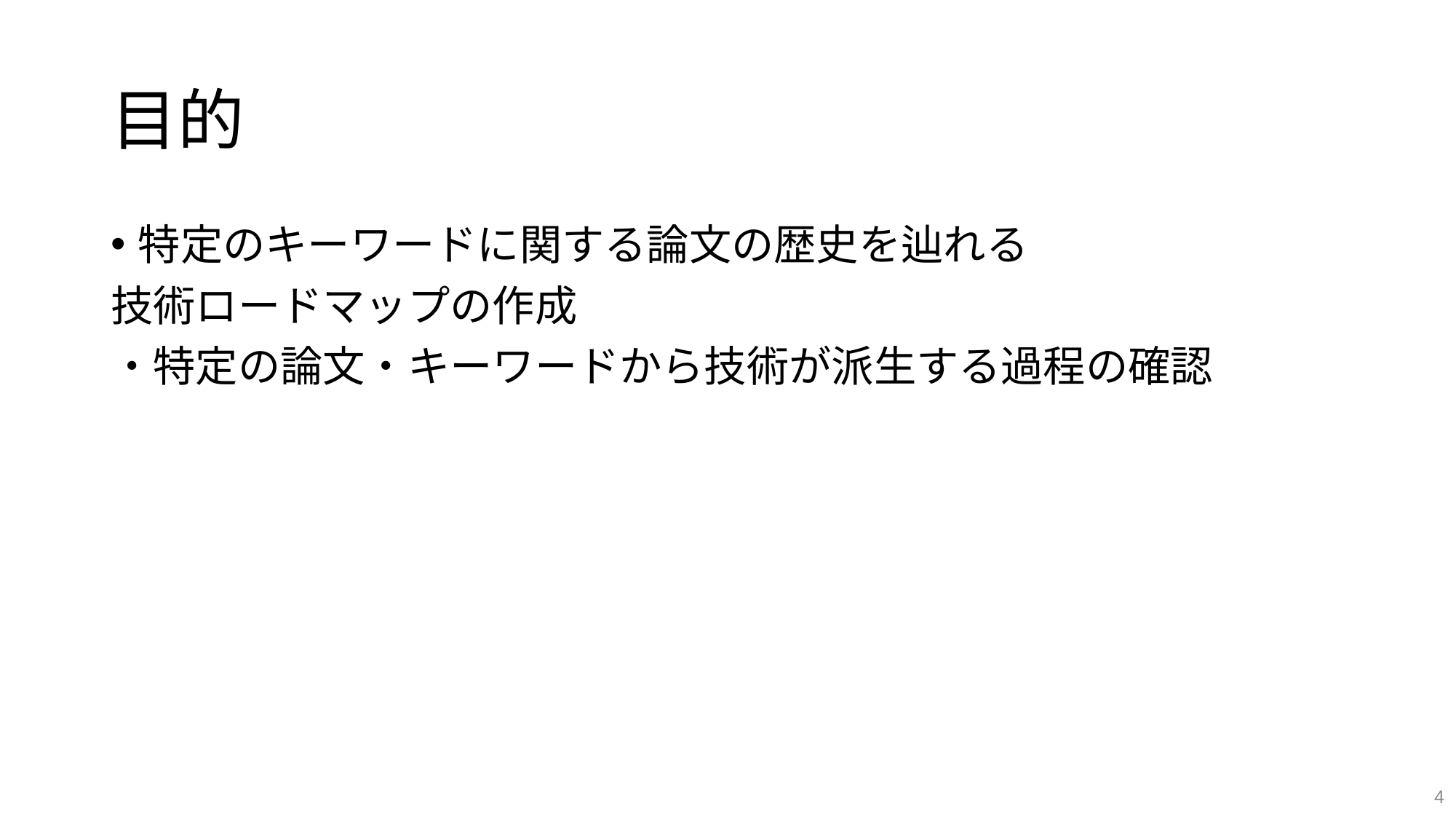

# 目的
特定のキーワードに関する論文の歴史を辿れる
技術ロードマップの作成
・特定の論文・キーワードから技術が派生する過程の確認
4